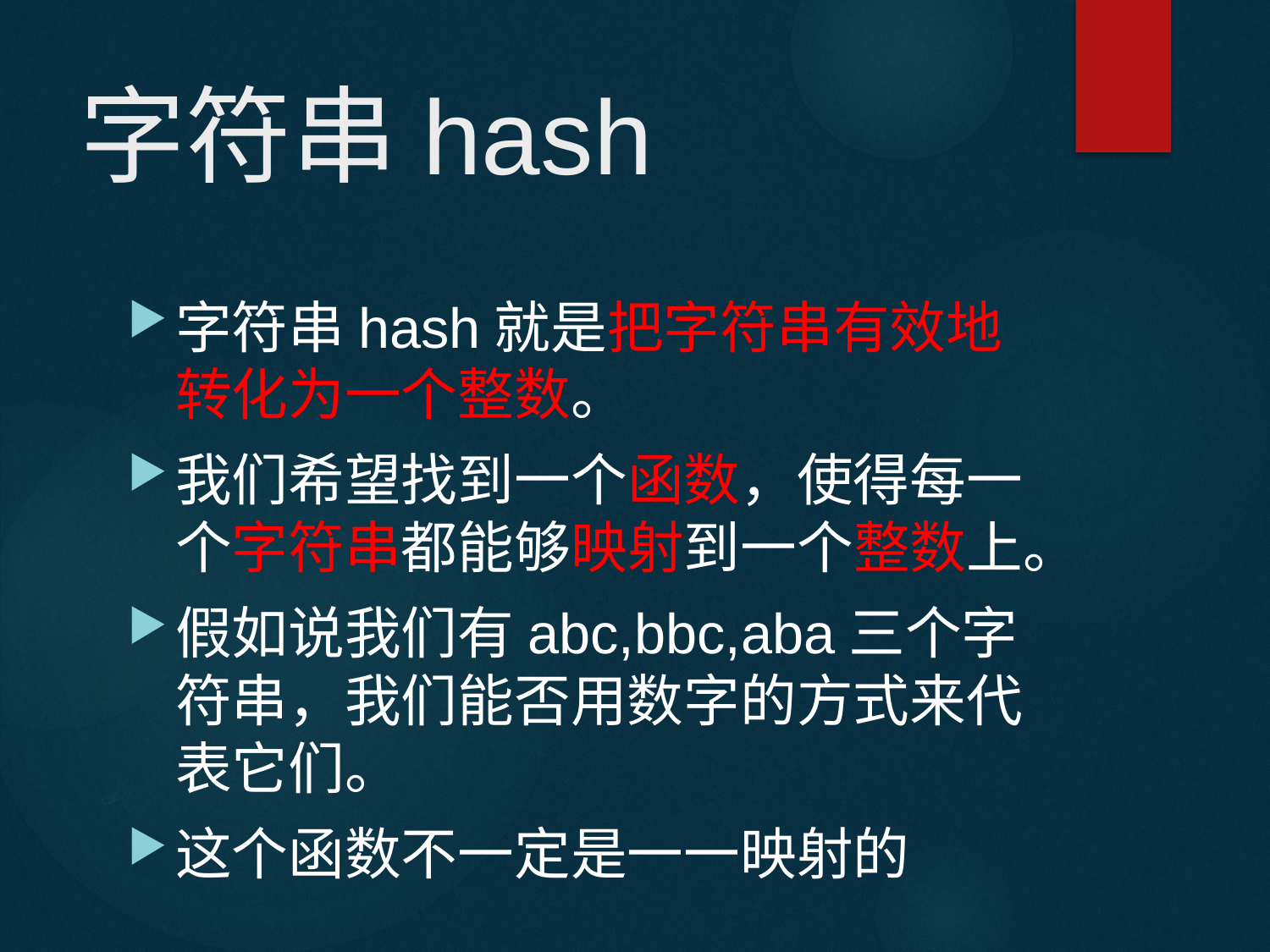

# 字符串hash
字符串hash就是把字符串有效地转化为一个整数。
我们希望找到一个函数，使得每一个字符串都能够映射到一个整数上。
假如说我们有abc,bbc,aba三个字符串，我们能否用数字的方式来代表它们。
这个函数不一定是一一映射的